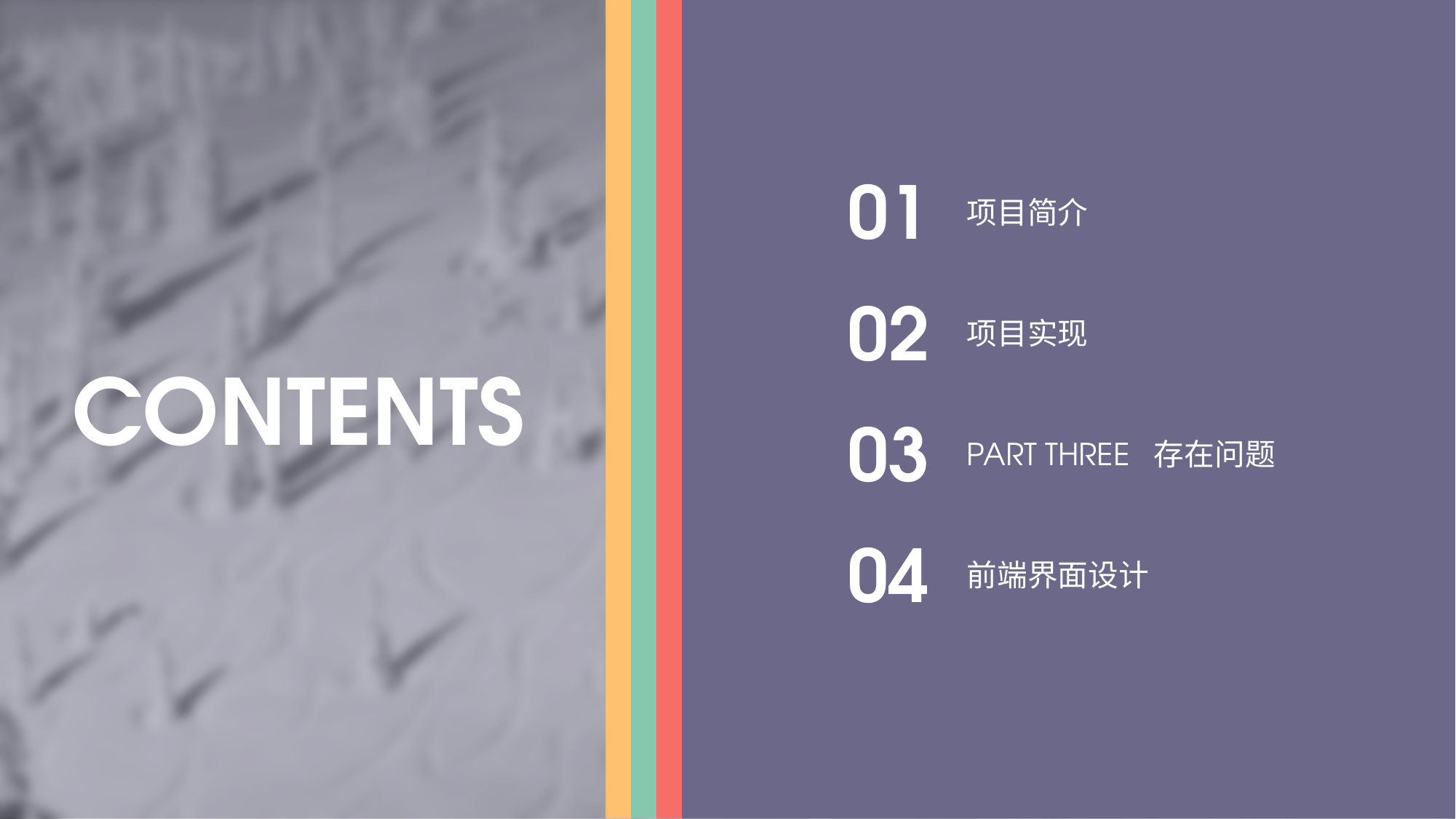

01
项目简介
02
项目实现
CONTENTS
03
PART THREE  存在问题
04
前端界面设计